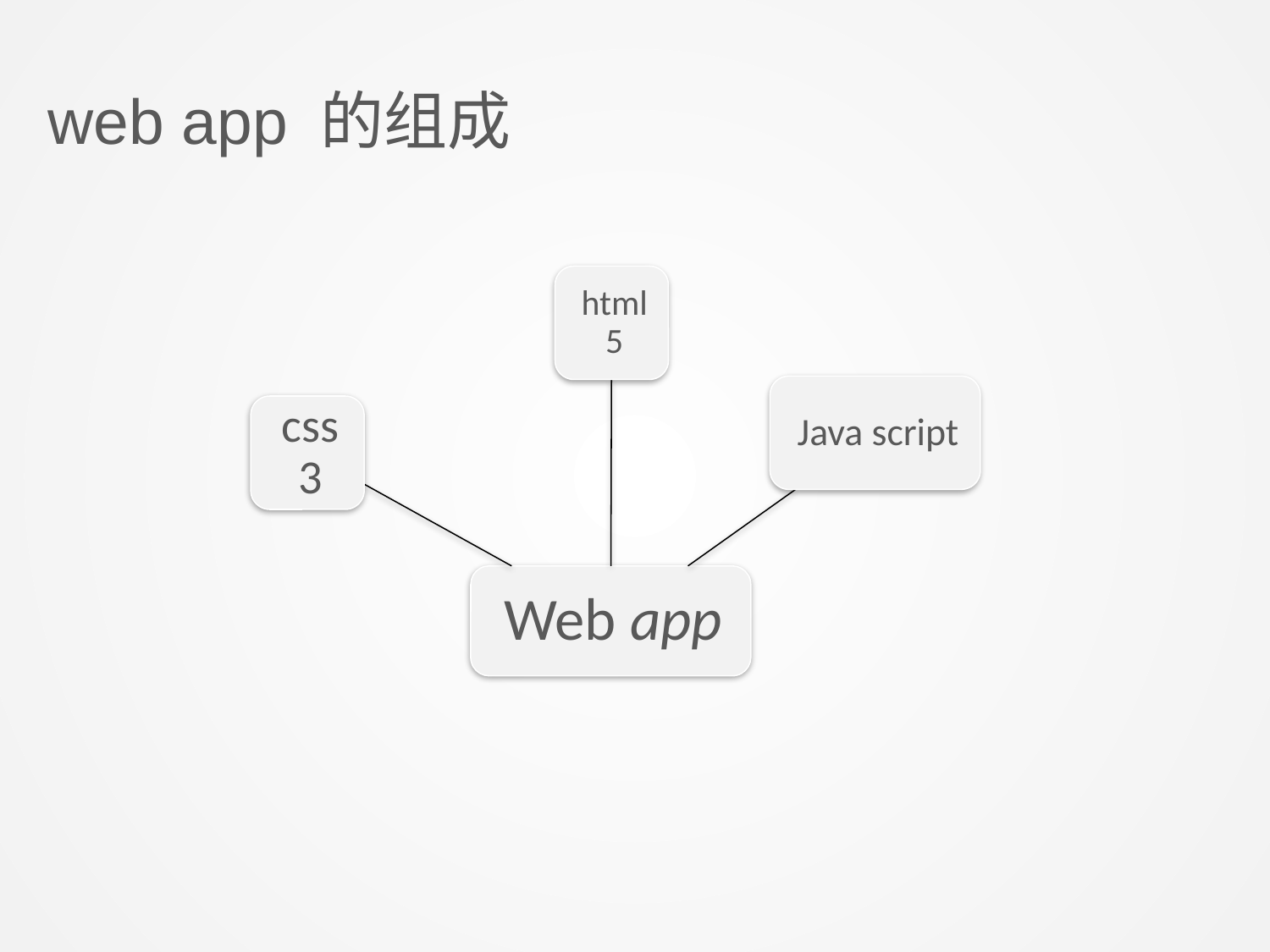

web app 的组成
Web app
html5
Java script
css3